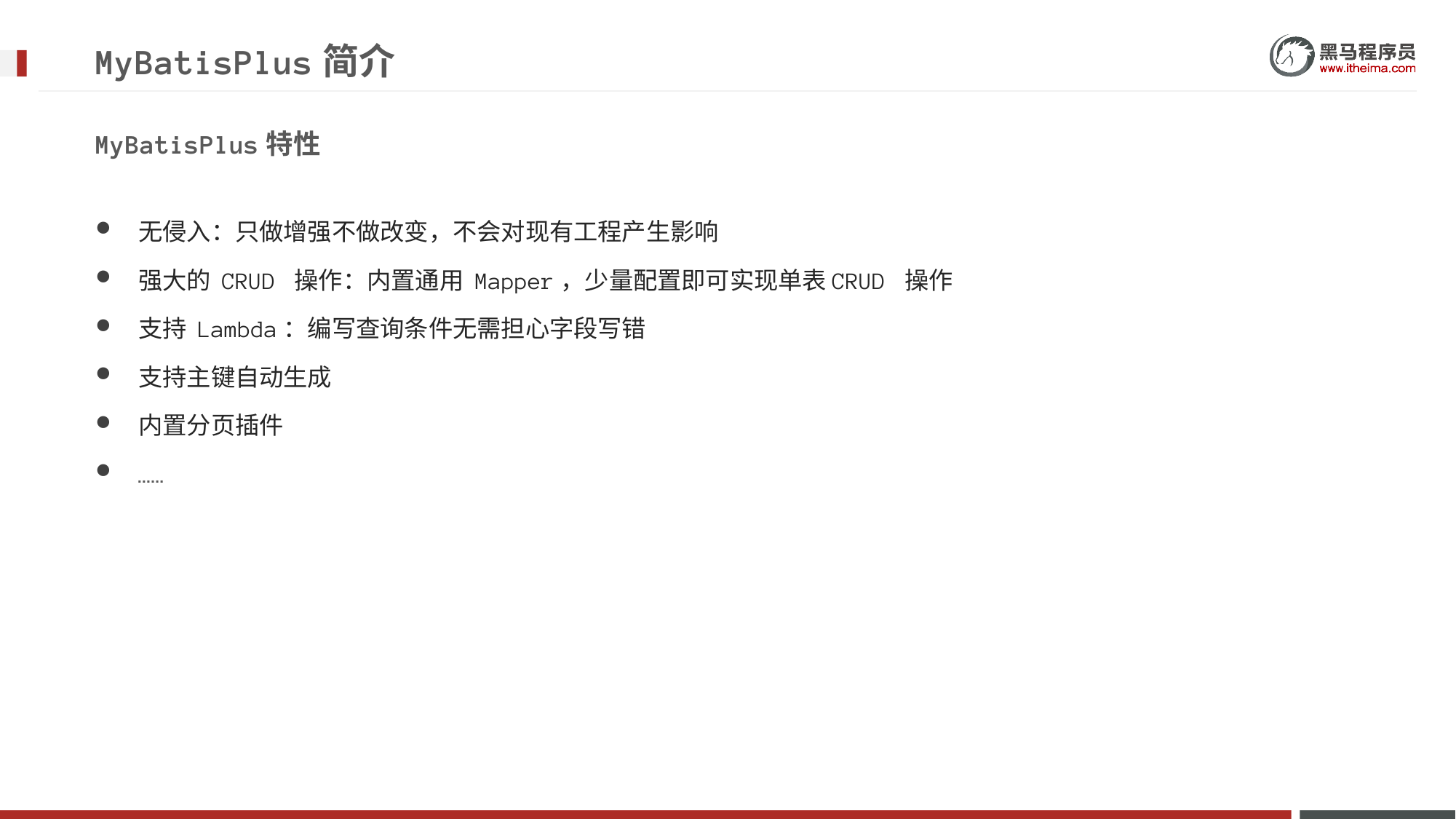

# MyBatisPlus简介
MyBatisPlus特性
无侵入：只做增强不做改变，不会对现有工程产生影响
强大的 CRUD 操作：内置通用 Mapper，少量配置即可实现单表CRUD 操作
支持 Lambda：编写查询条件无需担心字段写错
支持主键自动生成
内置分页插件
……